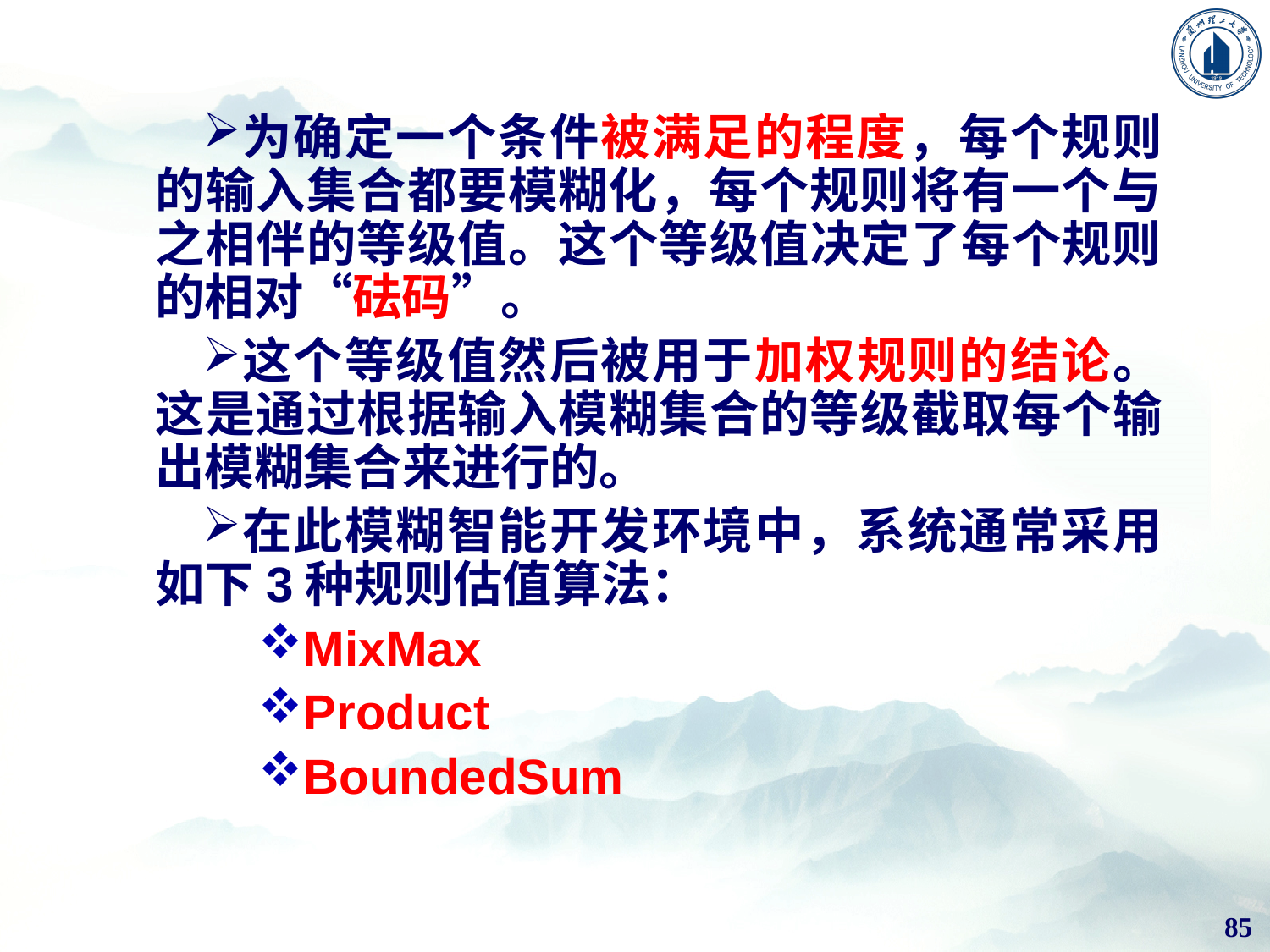

为确定一个条件被满足的程度，每个规则的输入集合都要模糊化，每个规则将有一个与之相伴的等级值。这个等级值决定了每个规则的相对“砝码”。
这个等级值然后被用于加权规则的结论。这是通过根据输入模糊集合的等级截取每个输出模糊集合来进行的。
在此模糊智能开发环境中，系统通常采用如下3种规则估值算法：
MixMax
Product
BoundedSum

85